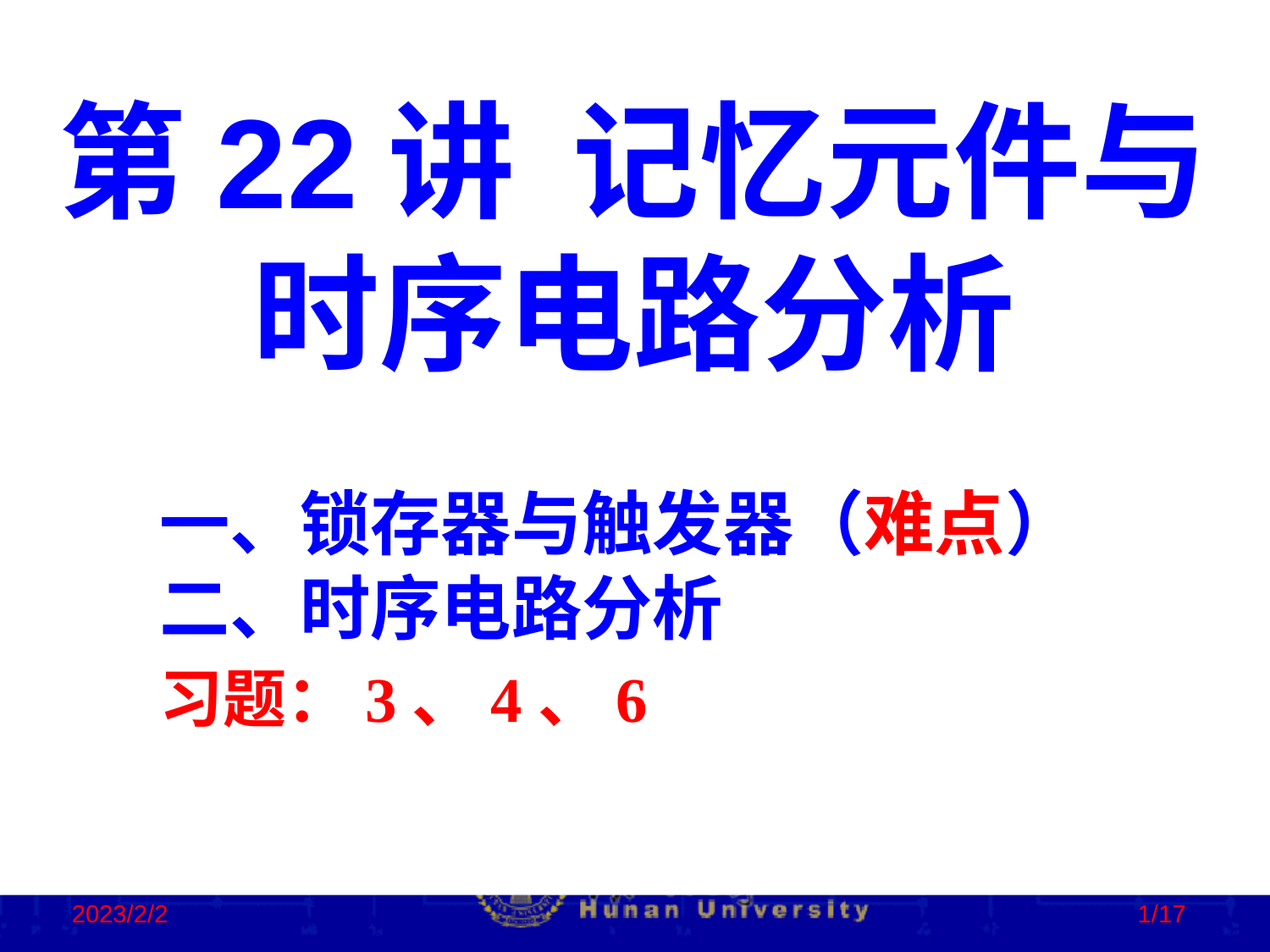

第22讲  记忆元件与时序电路分析
一、锁存器与触发器（难点）
二、时序电路分析
习题：3、4、6
2023/2/2
1/17